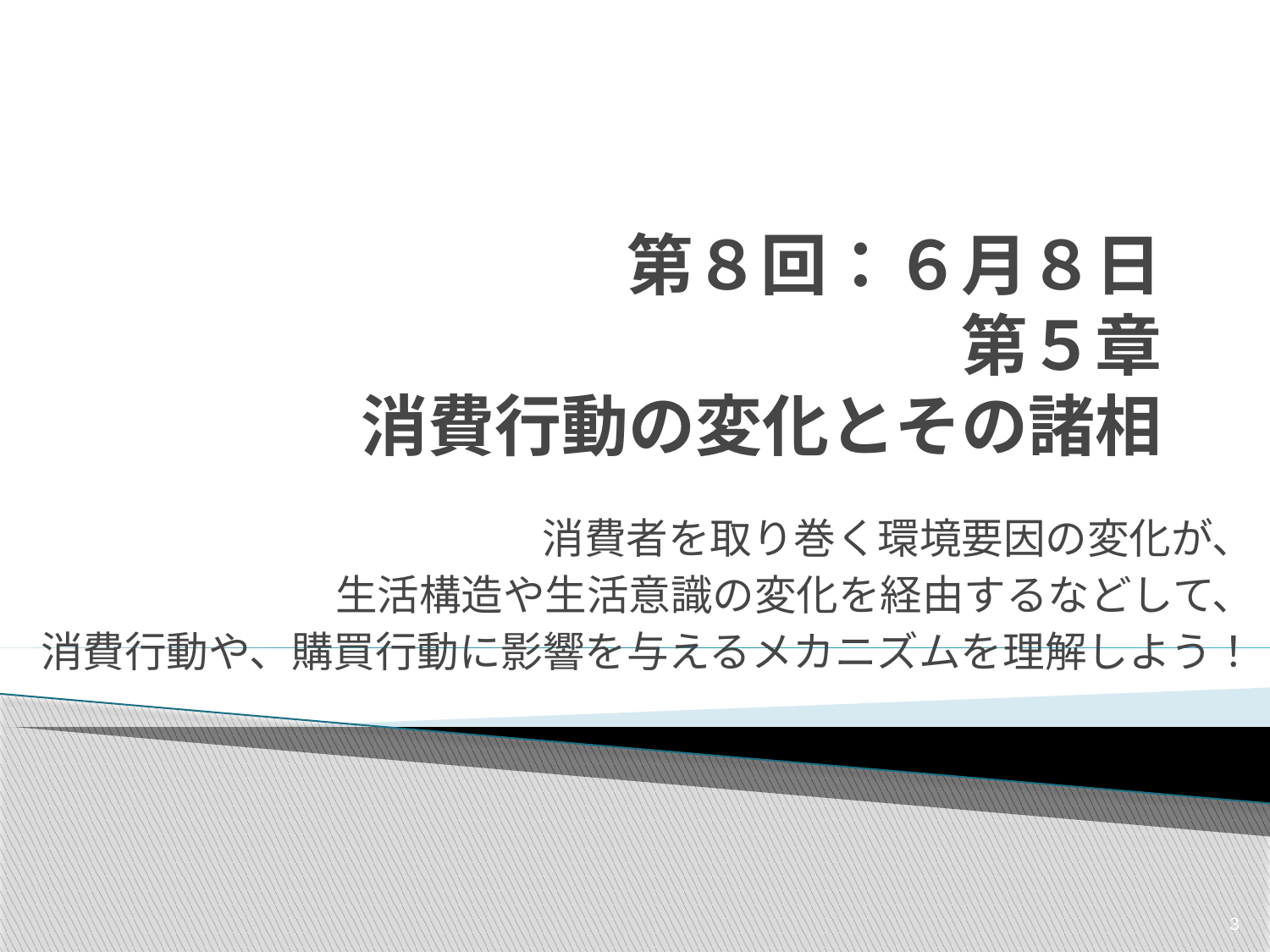

# 第８回：６月８日 第５章 消費行動の変化とその諸相
消費者を取り巻く環境要因の変化が、
生活構造や生活意識の変化を経由するなどして、
消費行動や、購買行動に影響を与えるメカニズムを理解しよう！
3